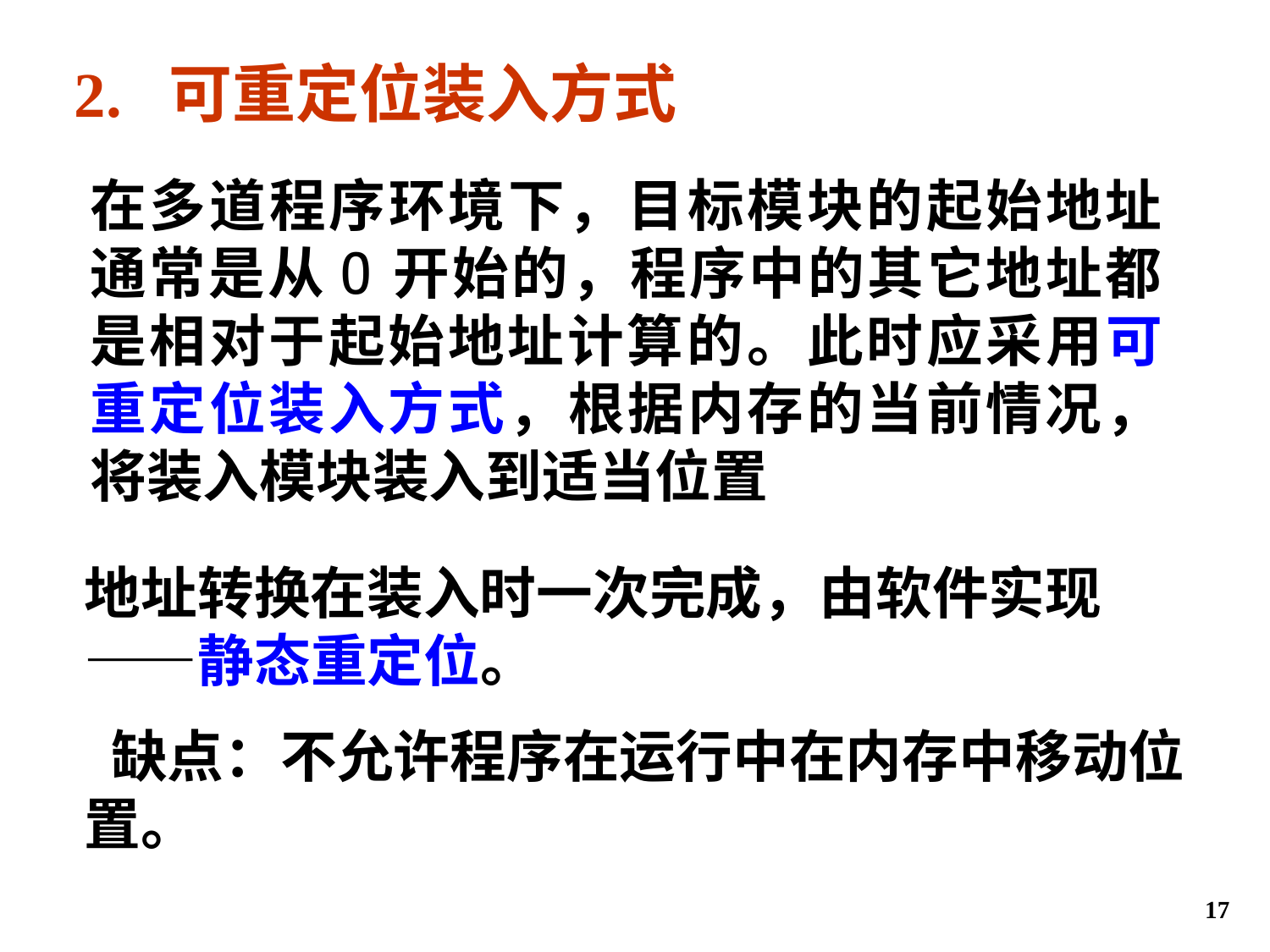

2.  可重定位装入方式
在多道程序环境下，目标模块的起始地址通常是从0开始的，程序中的其它地址都是相对于起始地址计算的。此时应采用可重定位装入方式，根据内存的当前情况，将装入模块装入到适当位置
地址转换在装入时一次完成，由软件实现——静态重定位。
 缺点：不允许程序在运行中在内存中移动位置。
17